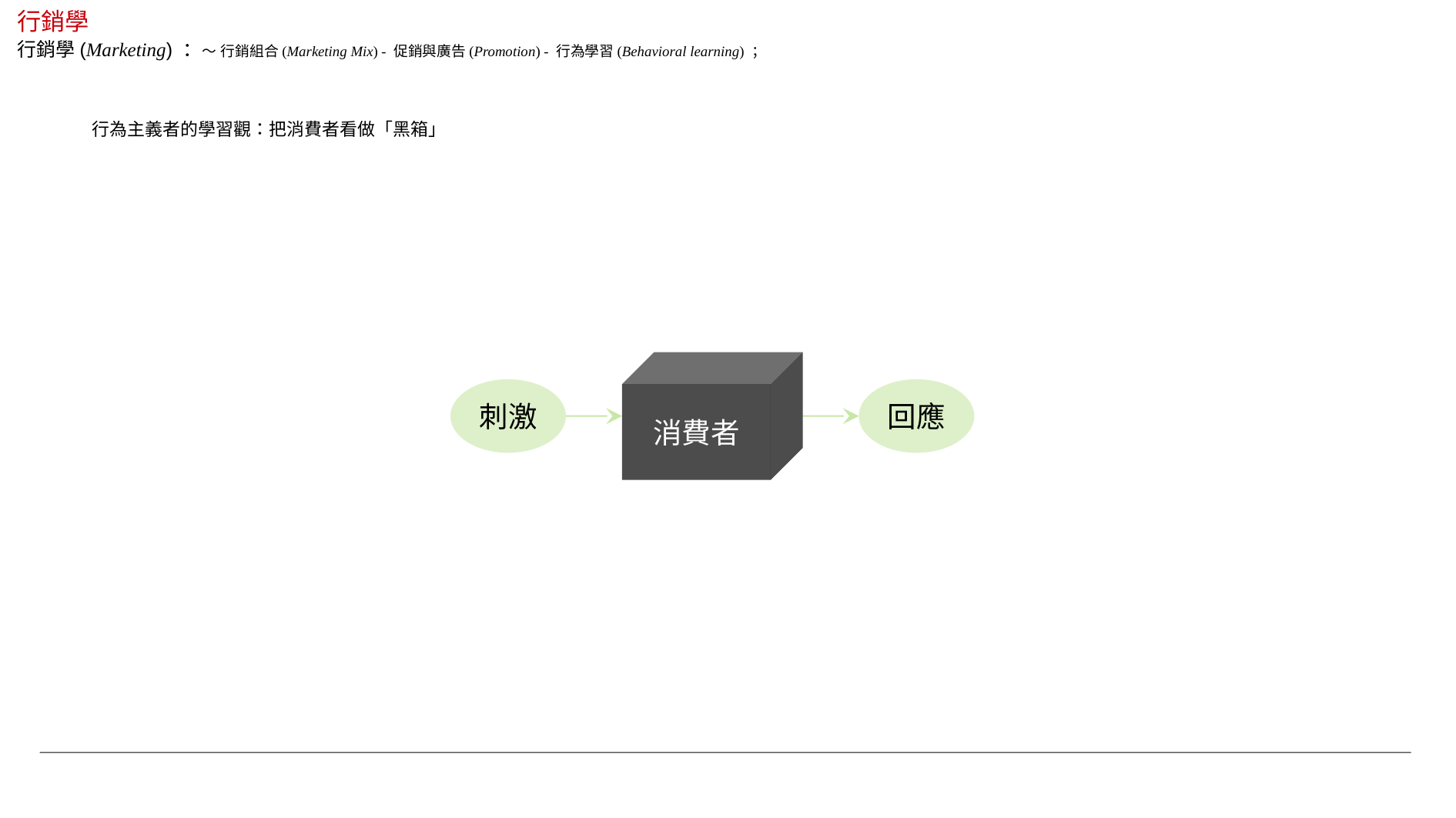

行銷學
行銷學(Marketing) ：～ 行銷組合(Marketing Mix) - 促銷與廣告(Promotion) - 行為學習(Behavioral learning) ；
行為主義者的學習觀：把消費者看做「黑箱」
消費者
刺激
回應